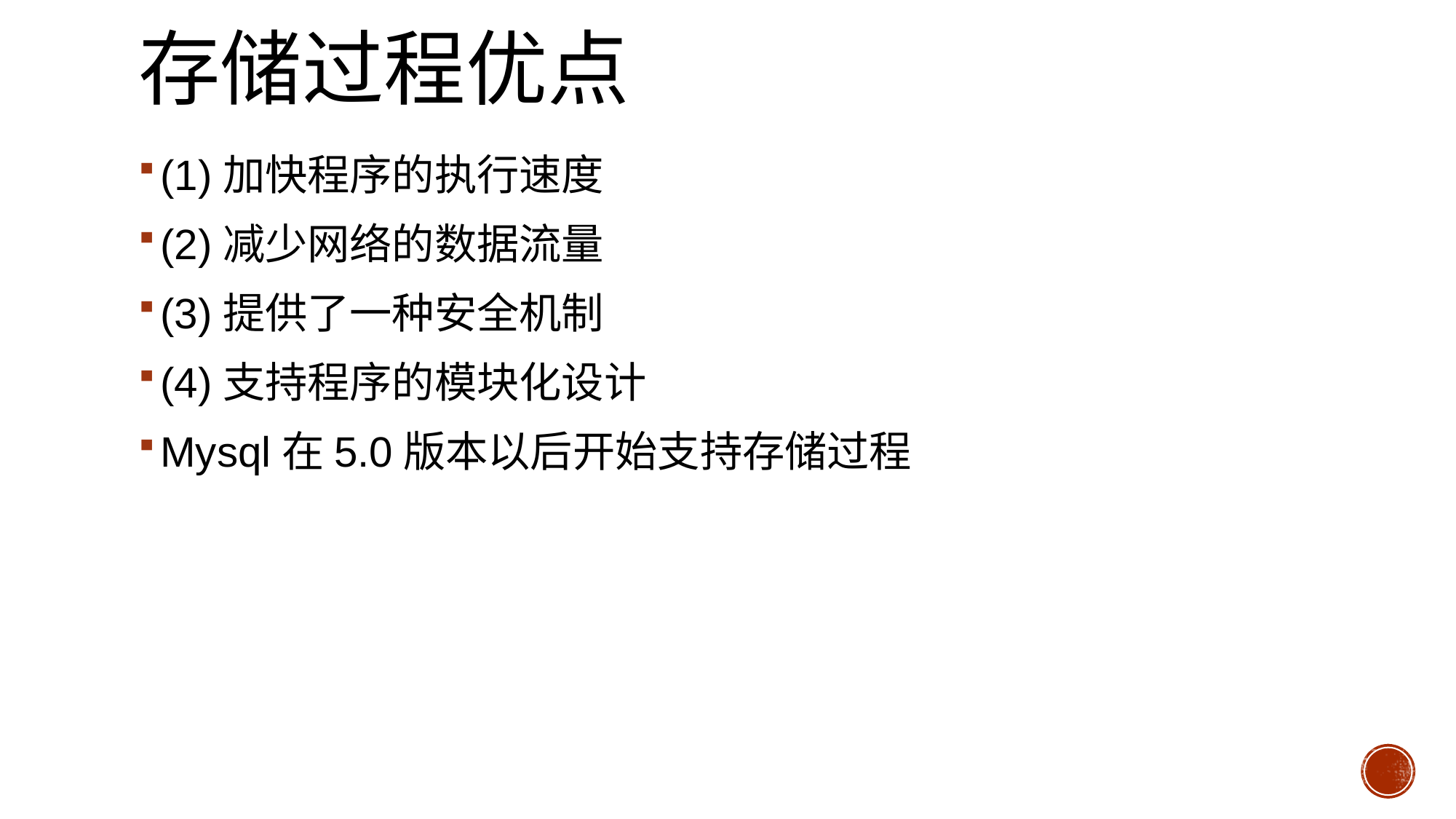

# 存储过程优点
(1)加快程序的执行速度
(2)减少网络的数据流量
(3)提供了一种安全机制
(4)支持程序的模块化设计
Mysql在5.0版本以后开始支持存储过程
56